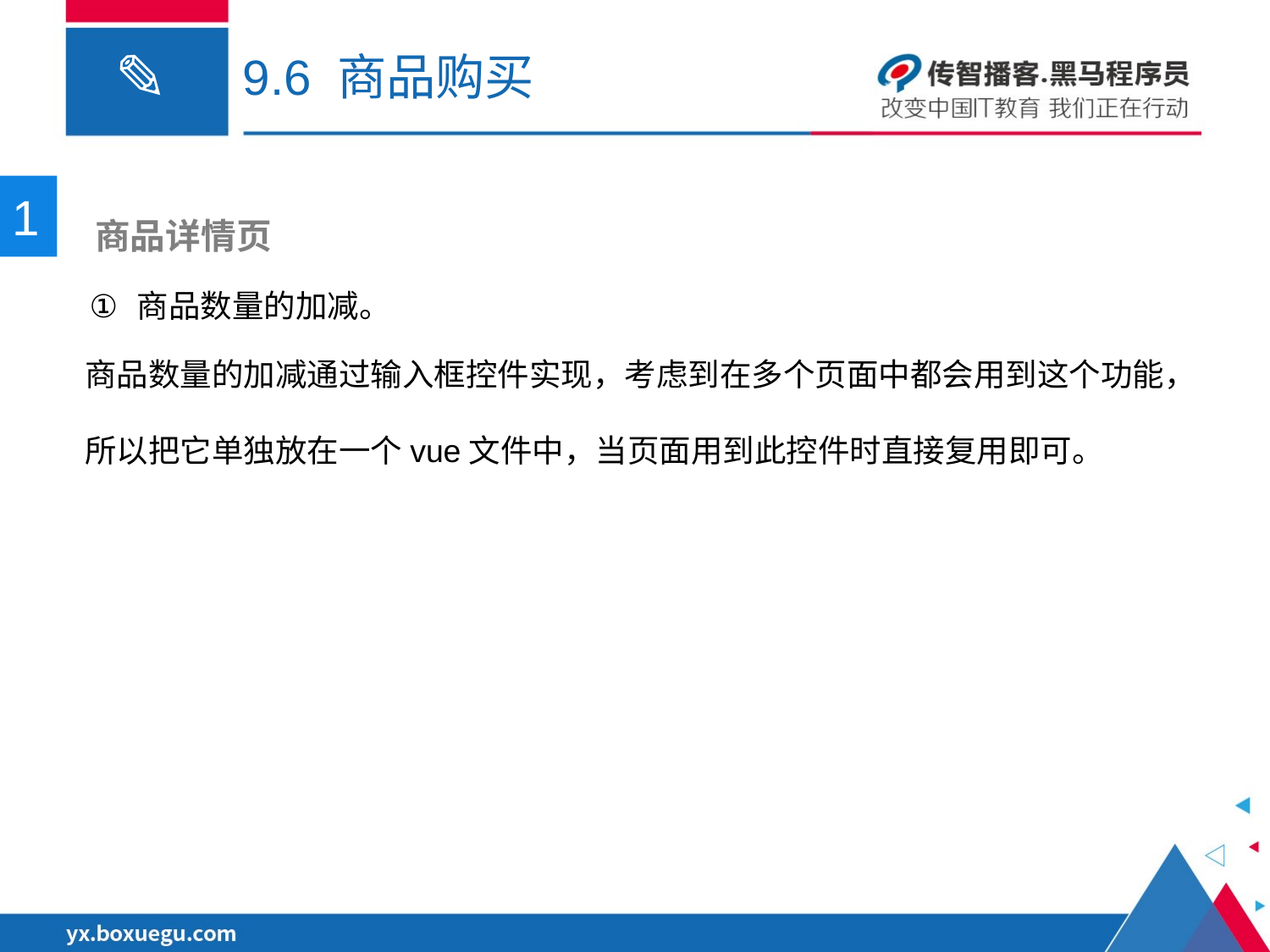

# 9.6 商品购买

1
  商品详情页
商品数量的加减。
商品数量的加减通过输入框控件实现，考虑到在多个页面中都会用到这个功能，所以把它单独放在一个vue文件中，当页面用到此控件时直接复用即可。